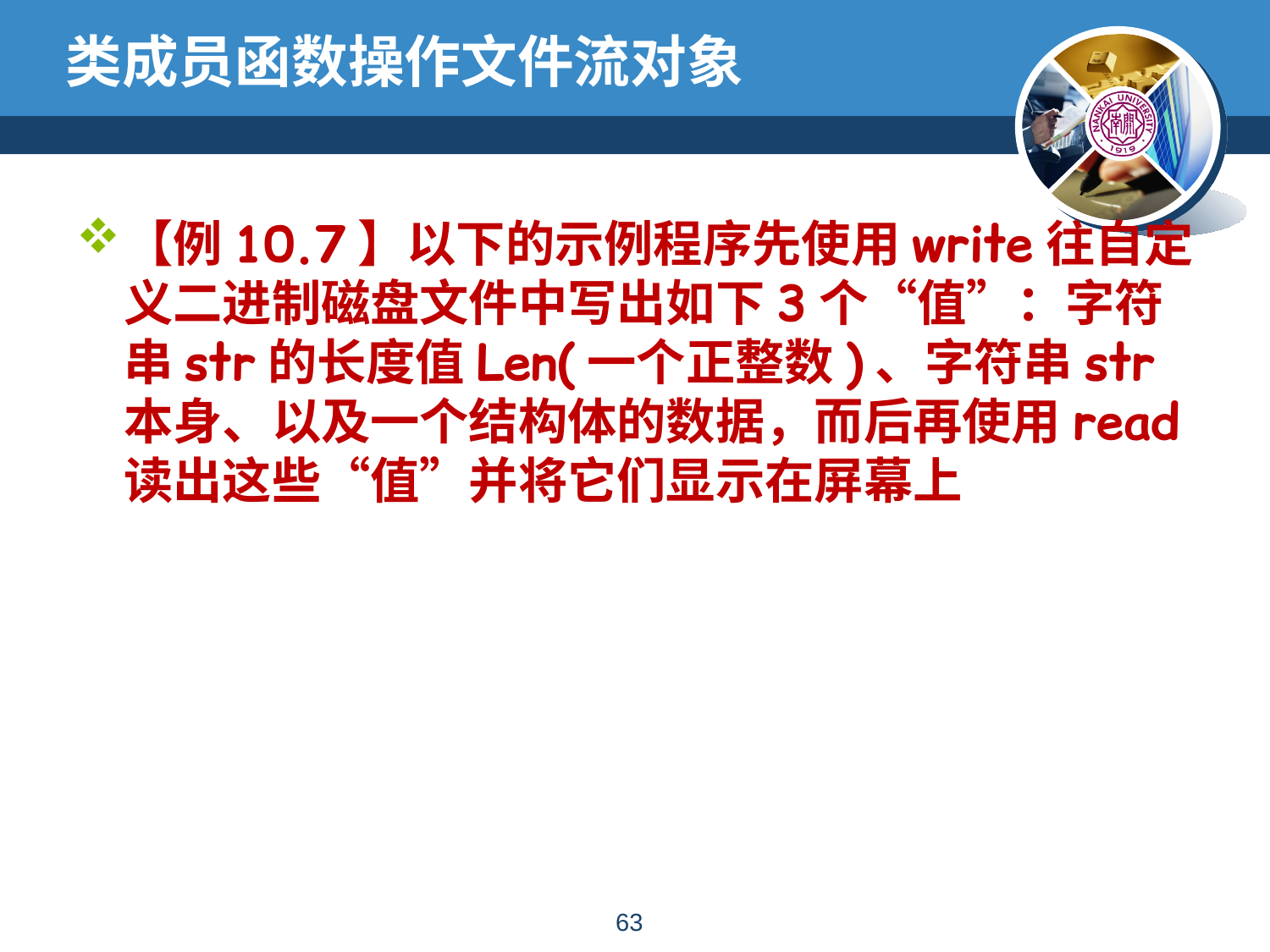

# 类成员函数操作文件流对象
【例10.7】以下的示例程序先使用write往自定义二进制磁盘文件中写出如下3个“值”：字符串str的长度值Len(一个正整数)、字符串str本身、以及一个结构体的数据，而后再使用read读出这些“值”并将它们显示在屏幕上
63